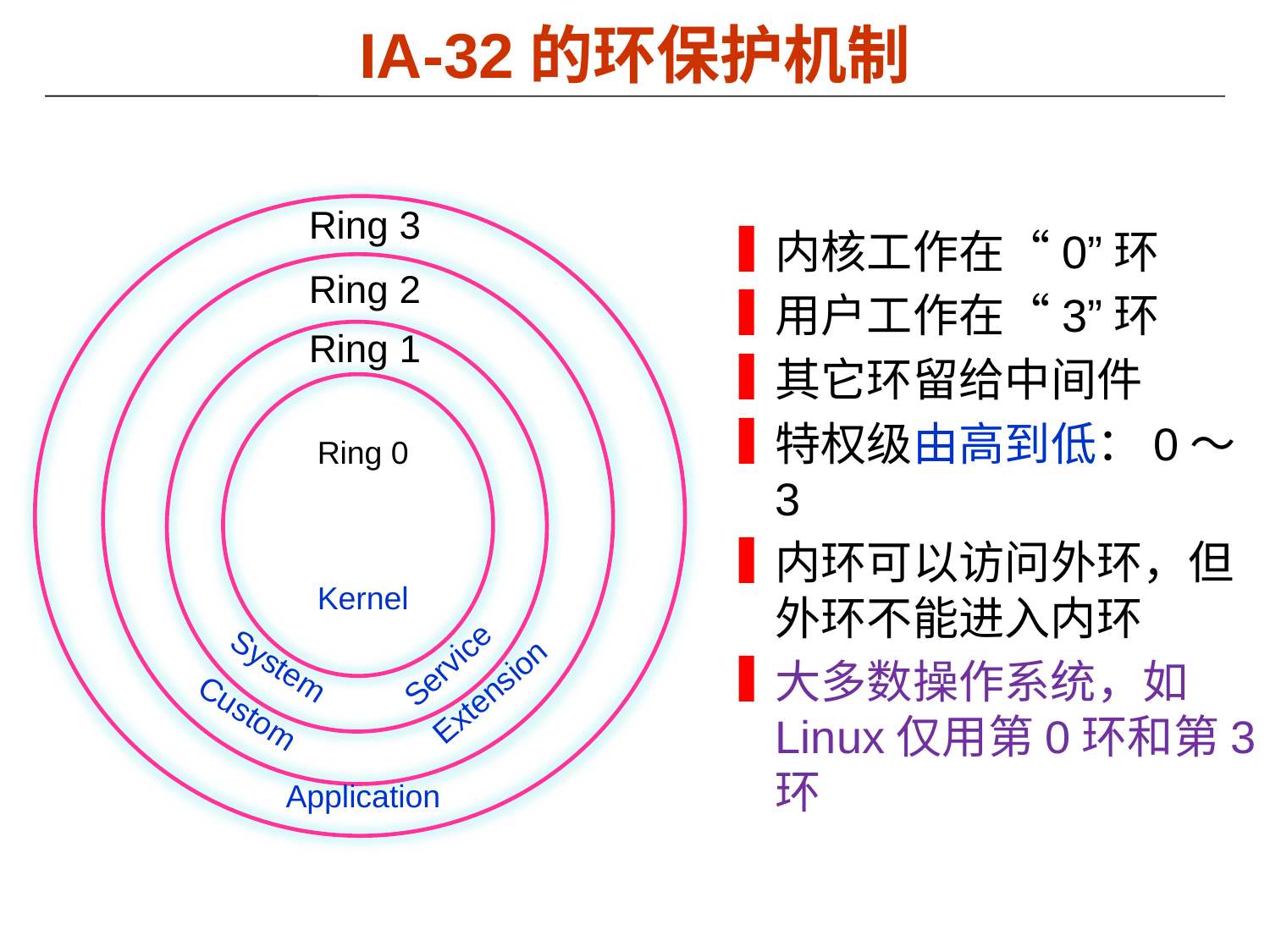

# IA-32的环保护机制
Ring 3

内核工作在“0”环
用户工作在“3”环
其它环留给中间件
特权级由高到低：0～3
内环可以访问外环，但外环不能进入内环
大多数操作系统，如Linux仅用第0环和第3环

Ring 2
Ring 1

Ring 0
Kernel
Service
System
Extension
Custom
Application